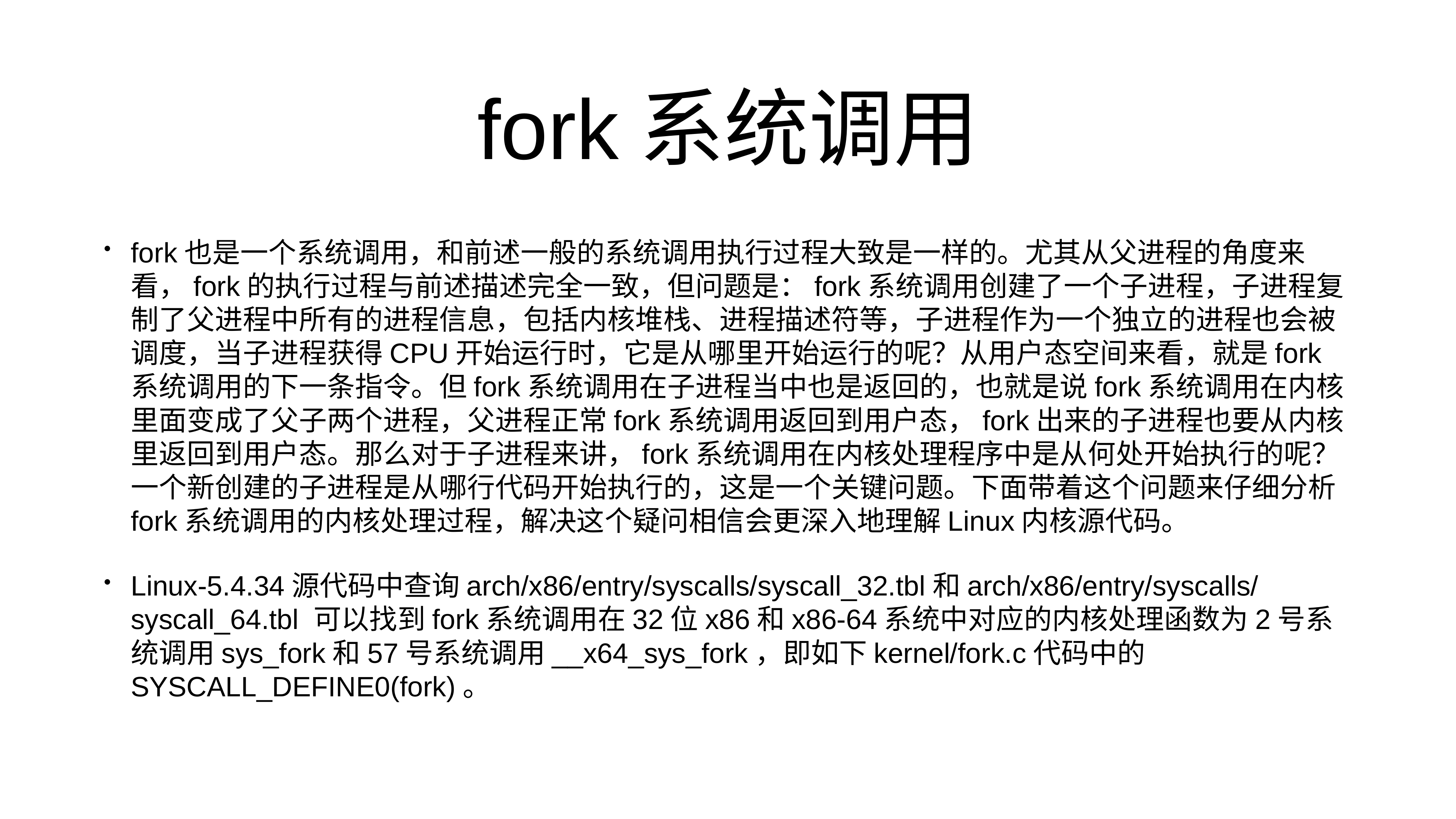

# fork系统调用
fork也是一个系统调用，和前述一般的系统调用执行过程大致是一样的。尤其从父进程的角度来看，fork的执行过程与前述描述完全一致，但问题是：fork系统调用创建了一个子进程，子进程复制了父进程中所有的进程信息，包括内核堆栈、进程描述符等，子进程作为一个独立的进程也会被调度，当子进程获得CPU开始运行时，它是从哪里开始运行的呢？从用户态空间来看，就是fork系统调用的下一条指令。但fork系统调用在子进程当中也是返回的，也就是说fork系统调用在内核里面变成了父子两个进程，父进程正常fork系统调用返回到用户态，fork出来的子进程也要从内核里返回到用户态。那么对于子进程来讲，fork系统调用在内核处理程序中是从何处开始执行的呢？一个新创建的子进程是从哪行代码开始执行的，这是一个关键问题。下面带着这个问题来仔细分析fork系统调用的内核处理过程，解决这个疑问相信会更深入地理解Linux内核源代码。
Linux-5.4.34源代码中查询arch/x86/entry/syscalls/syscall_32.tbl和arch/x86/entry/syscalls/syscall_64.tbl 可以找到fork系统调用在32位x86和x86-64系统中对应的内核处理函数为2号系统调用sys_fork和57号系统调用__x64_sys_fork，即如下kernel/fork.c代码中的SYSCALL_DEFINE0(fork)。